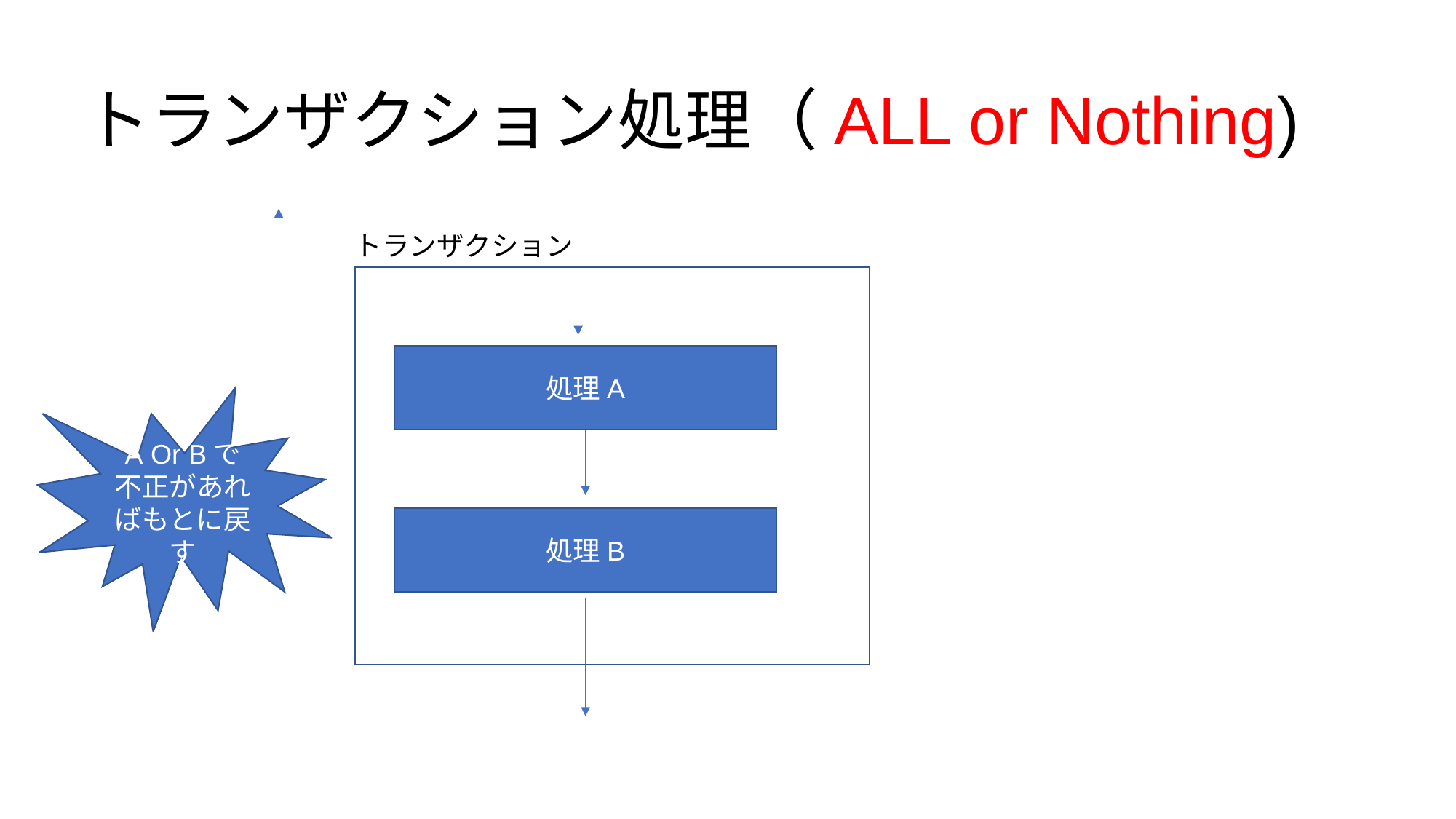

# トランザクション処理（ALL or Nothing)
トランザクション

処理A
A Or Bで不正があればもとに戻す
処理B